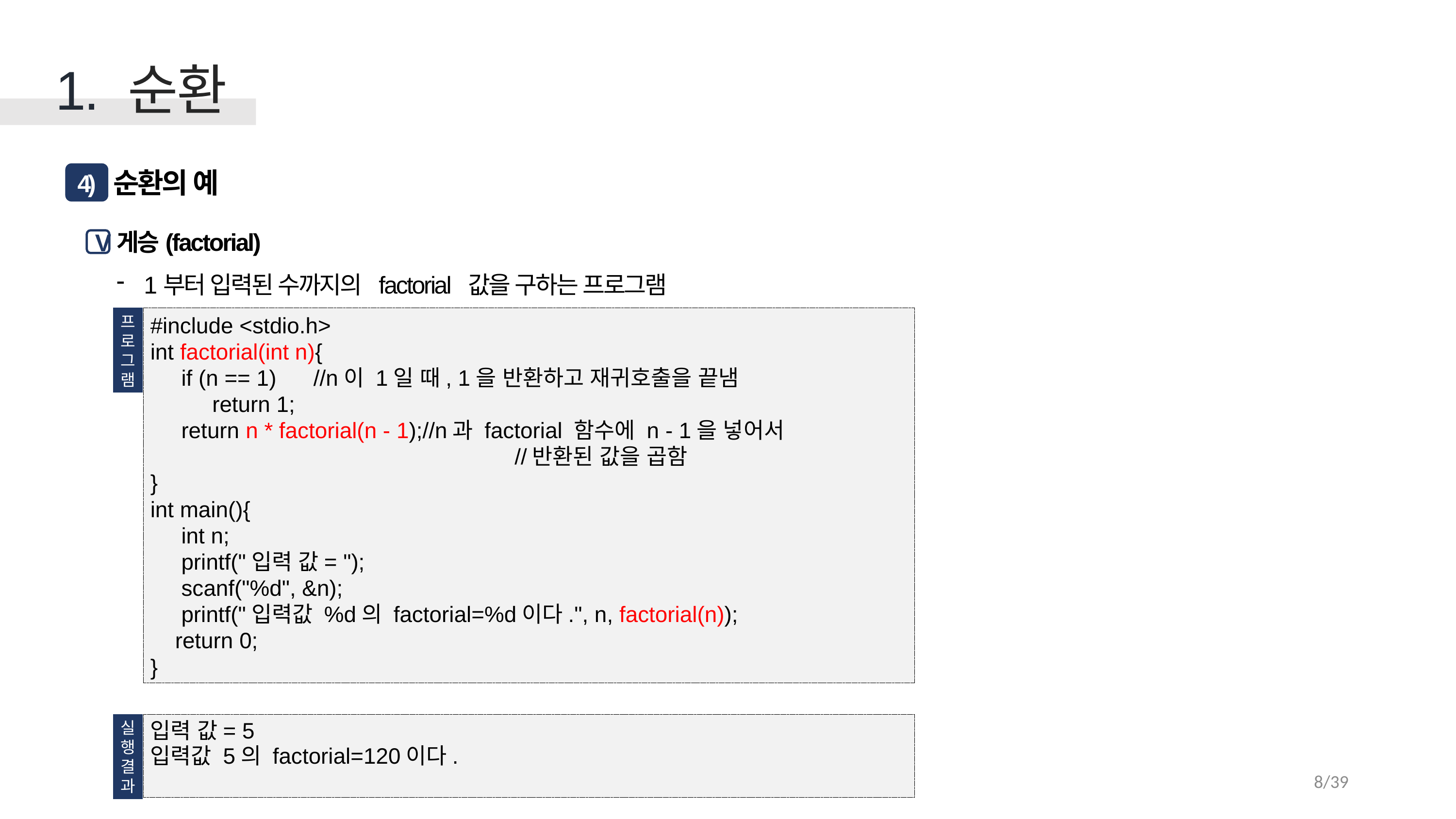

1. 순환

순환의 예
4)
게승(factorial)
V
1부터 입력된 수까지의  factorial  값을 구하는 프로그램
프
로
그
램
#include <stdio.h>
int factorial(int n){
     if (n == 1)      //n이 1일 때, 1을 반환하고 재귀호출을 끝냄
          return 1;
     return n * factorial(n - 1);//n과 factorial 함수에 n - 1을 넣어서
                                                          //반환된 값을 곱함
}
int main(){
     int n;
     printf("입력 값= ");
     scanf("%d", &n);
     printf("입력값 %d의 factorial=%d이다.", n, factorial(n));
    return 0;
}
실
행
결
과
입력 값= 5
입력값 5의 factorial=120이다.

8/39